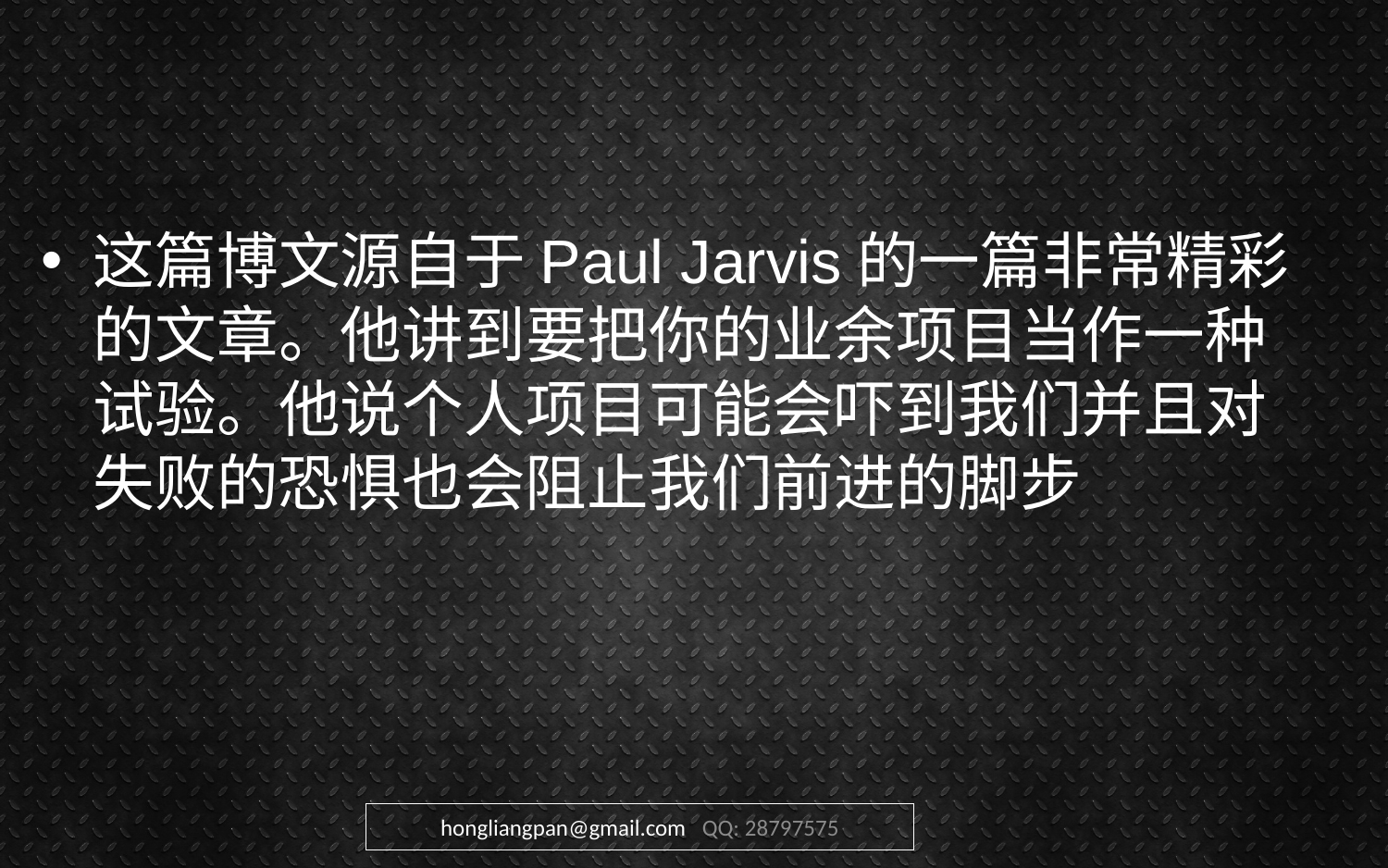

这篇博文源自于Paul Jarvis的一篇非常精彩的文章。他讲到要把你的业余项目当作一种试验。他说个人项目可能会吓到我们并且对失败的恐惧也会阻止我们前进的脚步